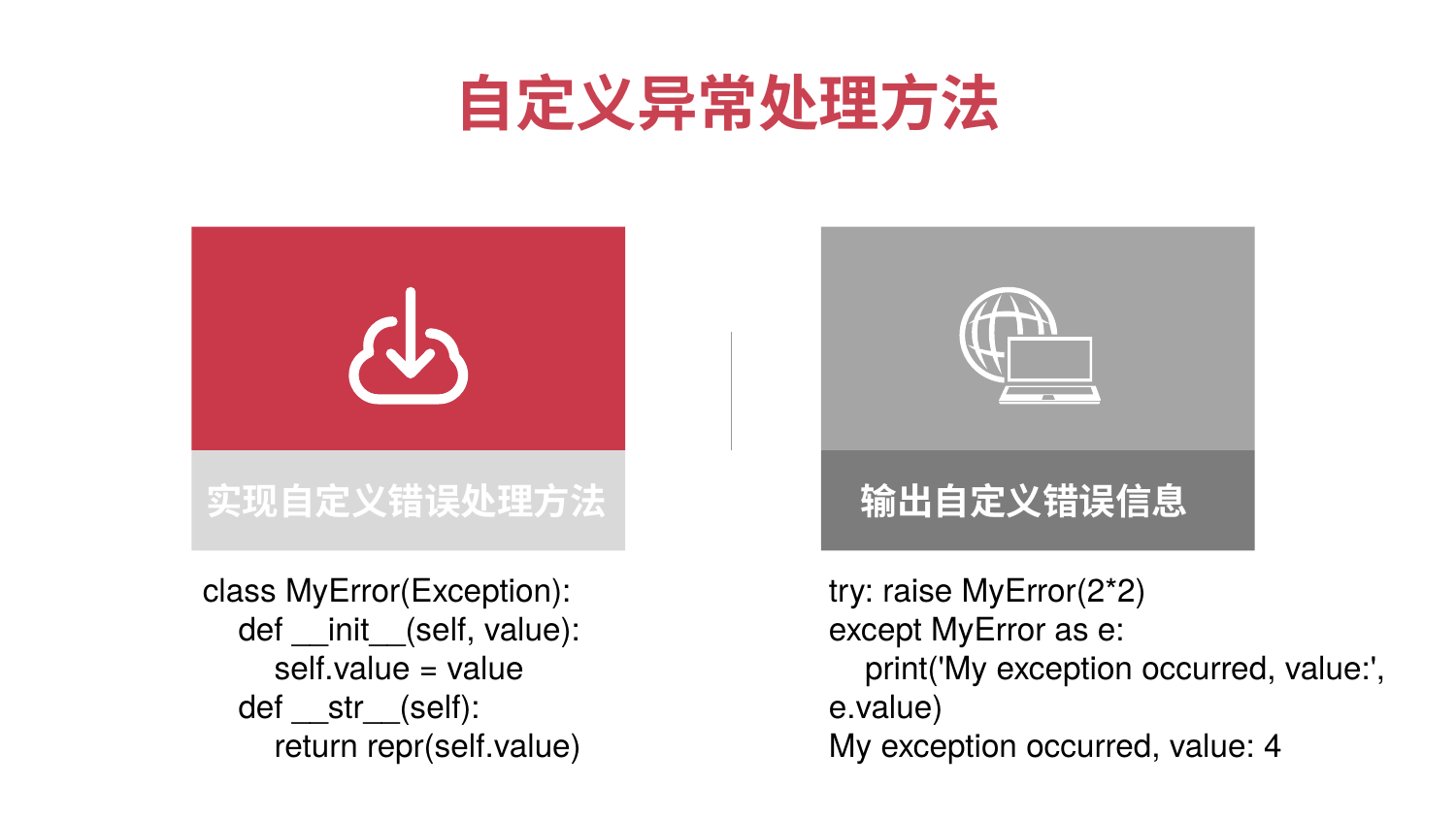

# 自定义异常处理方法

实现自定义错误处理方法
  输出自定义错误信息
try: raise MyError(2*2)
except MyError as e:
    print('My exception occurred, value:', e.value)
My exception occurred, value: 4

class MyError(Exception):
    def __init__(self, value):
        self.value = value
    def __str__(self):
        return repr(self.value)